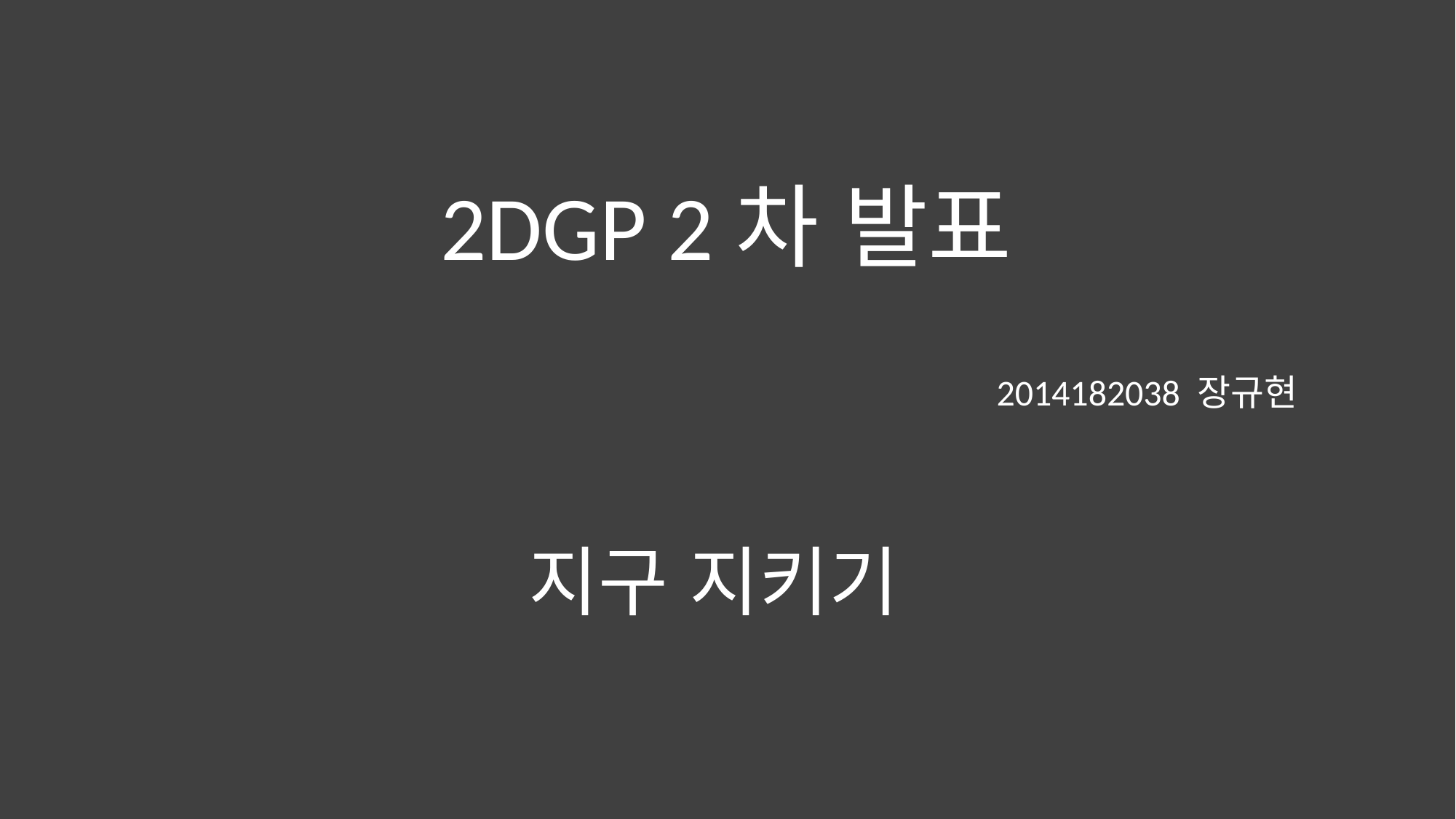

# 2DGP 2차 발표
2014182038 장규현
지구 지키기